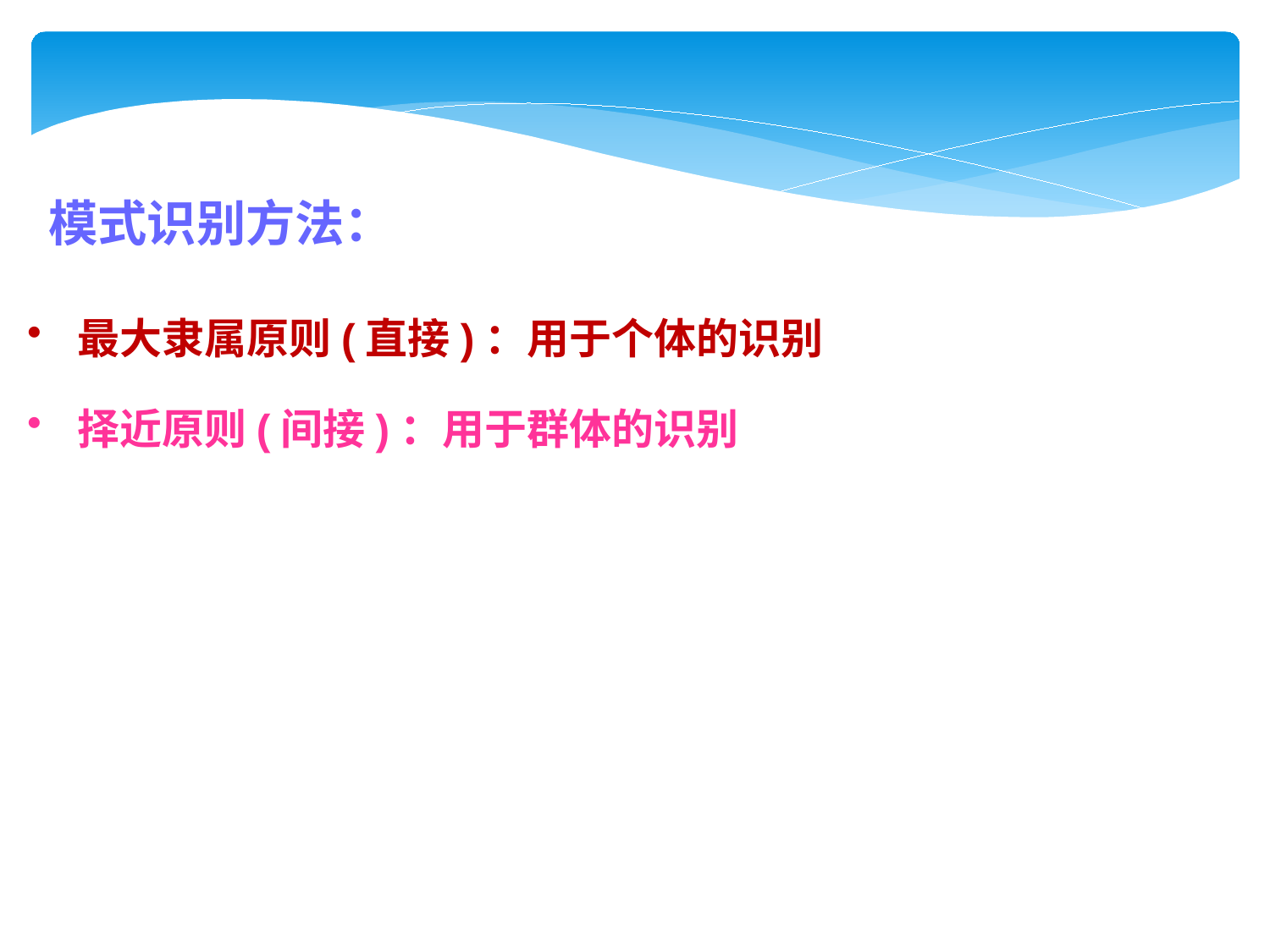

模式识别方法：
 最大隶属原则(直接)：用于个体的识别
 择近原则(间接)：用于群体的识别